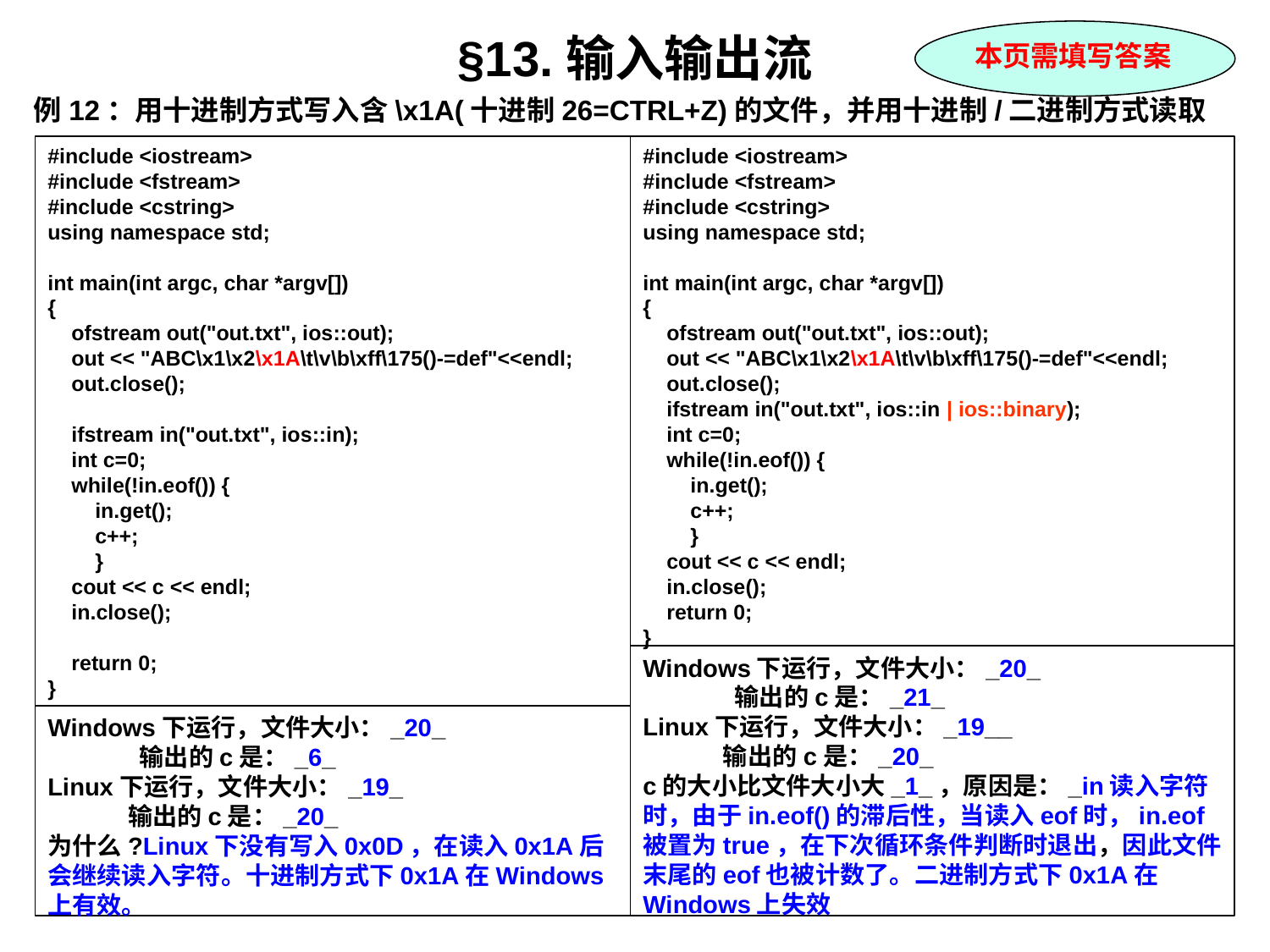

§13.输入输出流
例12：用十进制方式写入含\x1A(十进制26=CTRL+Z)的文件，并用十进制/二进制方式读取
本页需填写答案
#include <iostream>
#include <fstream>
#include <cstring>
using namespace std;

int main(int argc, char *argv[])
{
    ofstream out("out.txt", ios::out);
    out << "ABC\x1\x2\x1A\t\v\b\xff\175()-=def"<<endl;
    out.close();

    ifstream in("out.txt", ios::in);
    int c=0;
    while(!in.eof()) {
        in.get();
        c++;
        }
    cout << c << endl;
    in.close();

    return 0;
}
#include <iostream>
#include <fstream>
#include <cstring>
using namespace std;

int main(int argc, char *argv[])
{
    ofstream out("out.txt", ios::out);
    out << "ABC\x1\x2\x1A\t\v\b\xff\175()-=def"<<endl;
    out.close();
    ifstream in("out.txt", ios::in | ios::binary);
    int c=0;
    while(!in.eof()) {
        in.get();
        c++;
        }
    cout << c << endl;
    in.close();
    return 0;
}
Windows下运行，文件大小：_20_
               输出的c是：_21_
Linux下运行，文件大小：_19__
             输出的c是：_20_
c的大小比文件大小大_1_，原因是：_in读入字符时，由于in.eof()的滞后性，当读入eof时，in.eof被置为true，在下次循环条件判断时退出，因此文件末尾的eof也被计数了。二进制方式下0x1A在Windows上失效_
Windows下运行，文件大小：_20_
               输出的c是：_6_
Linux下运行，文件大小：_19_
             输出的c是：_20_
为什么?Linux下没有写入0x0D，在读入0x1A后会继续读入字符。十进制方式下0x1A在Windows上有效。